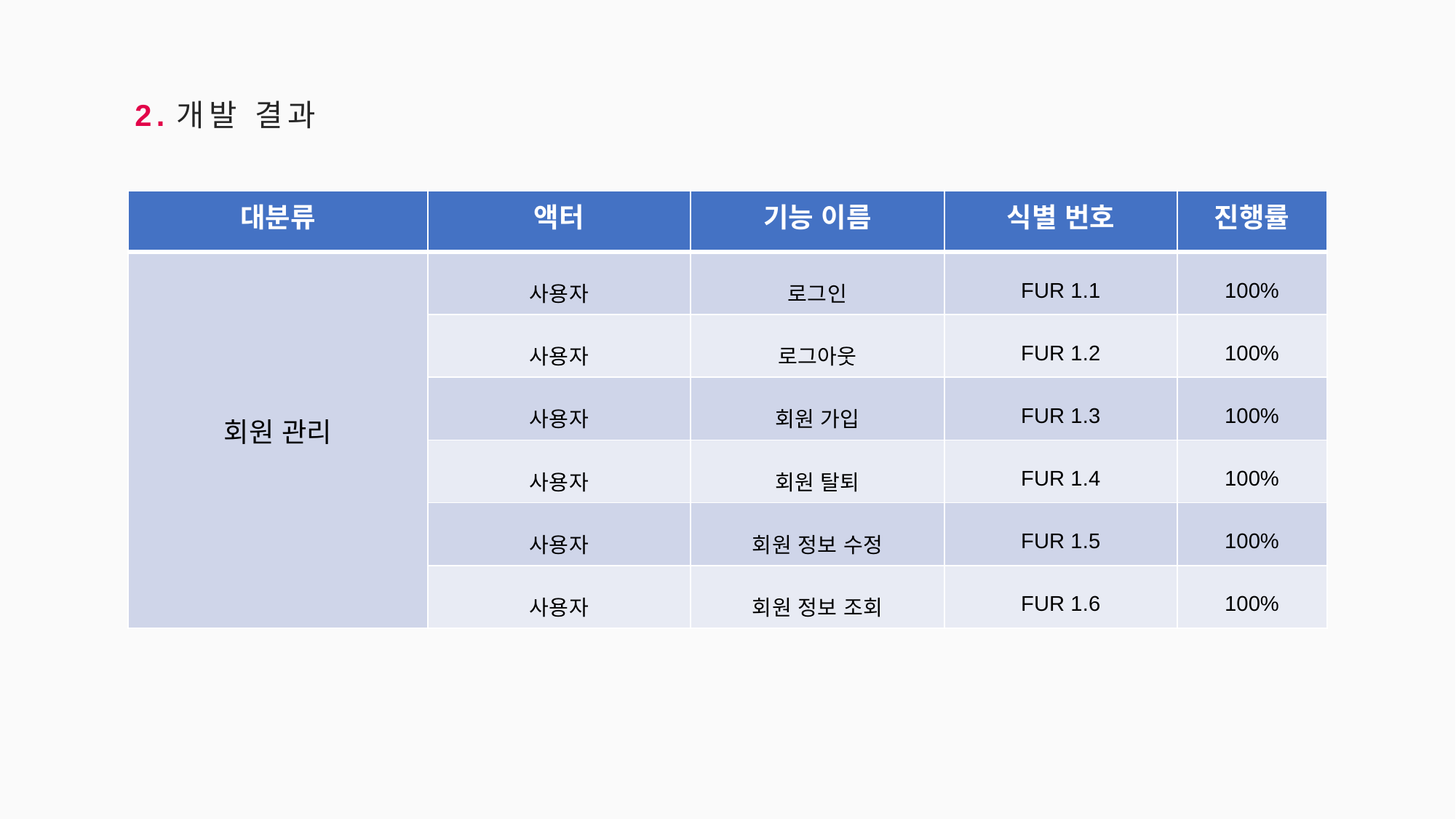

2.개발 결과
| 대분류 | 액터 | 기능 이름 | 식별 번호 | 진행률 |
| --- | --- | --- | --- | --- |
| 회원 관리 | 사용자 | 로그인 | FUR 1.1 | 100% |
|  | 사용자 | 로그아웃 | FUR 1.2 | 100% |
|  | 사용자 | 회원 가입 | FUR 1.3 | 100% |
|  | 사용자 | 회원 탈퇴 | FUR 1.4 | 100% |
|  | 사용자 | 회원 정보 수정 | FUR 1.5 | 100% |
|  | 사용자 | 회원 정보 조회 | FUR 1.6 | 100% |